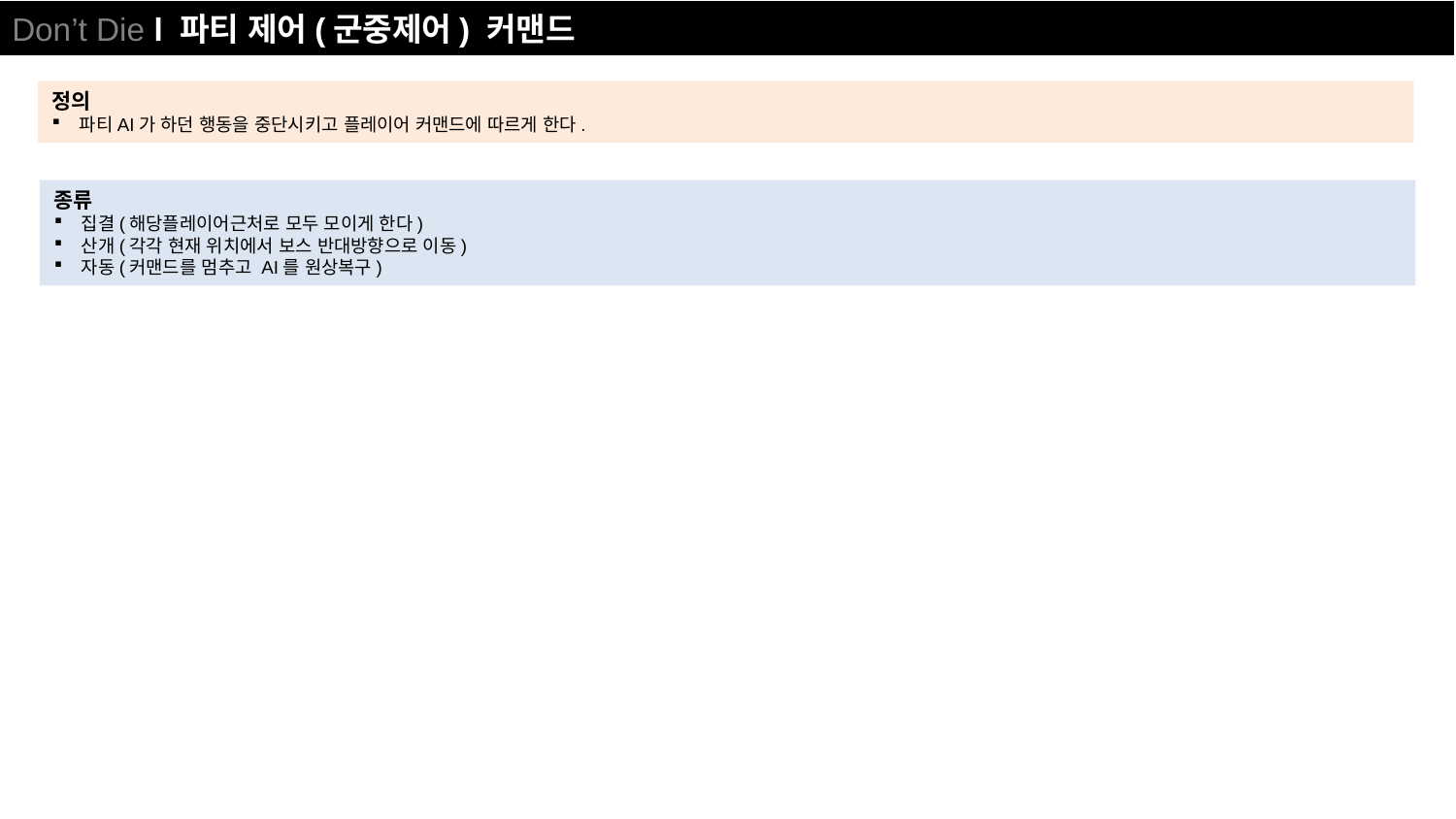

Don’t Die l 파티 제어(군중제어) 커맨드
정의
파티AI가 하던 행동을 중단시키고 플레이어 커맨드에 따르게 한다.
종류
집결(해당플레이어근처로 모두 모이게 한다)
산개(각각 현재 위치에서 보스 반대방향으로 이동)
자동(커맨드를 멈추고 AI를 원상복구)